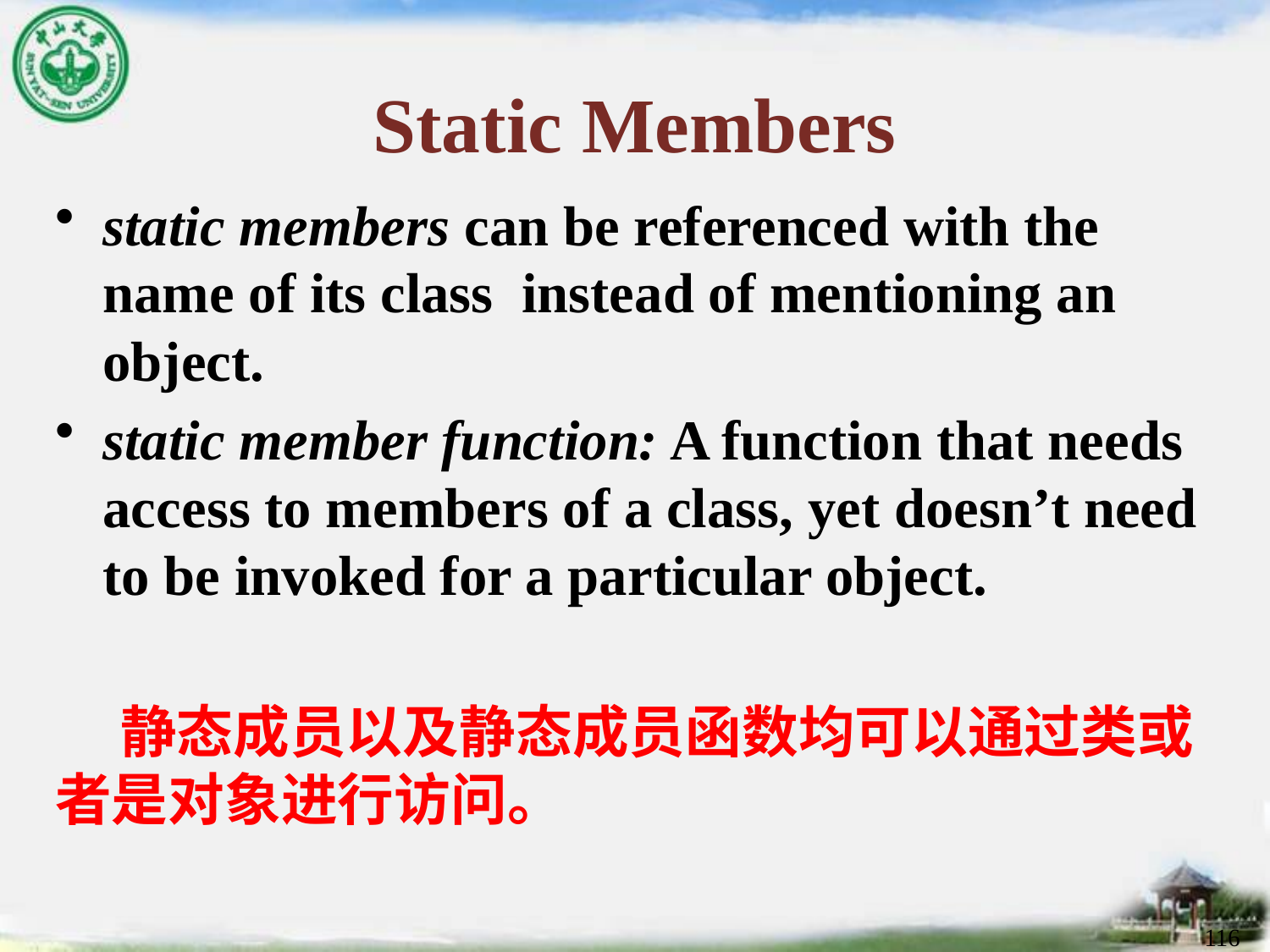

# Static Members
static members can be referenced with the name of its class  instead of mentioning an object.
static member function: A function that needs access to members of a class, yet doesn’t need to be invoked for a particular object.

    静态成员以及静态成员函数均可以通过类或者是对象进行访问。
116